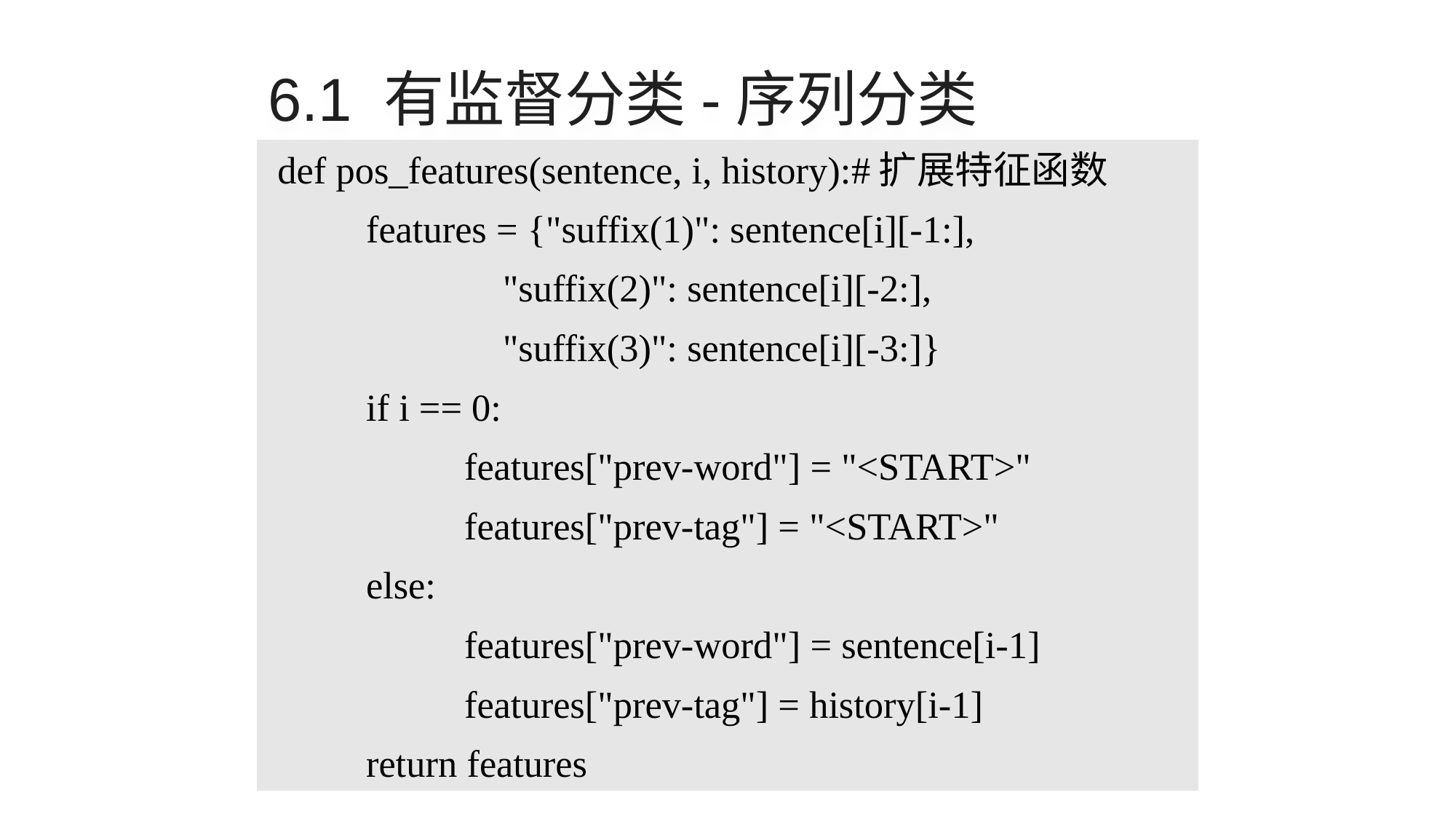

# 6.1 有监督分类-序列分类
 def pos_features(sentence, i, history):#扩展特征函数
	features = {"suffix(1)": sentence[i][-1:],
		    "suffix(2)": sentence[i][-2:],
		    "suffix(3)": sentence[i][-3:]}
	if i == 0:
		features["prev-word"] = "<START>"
		features["prev-tag"] = "<START>"
	else:
		features["prev-word"] = sentence[i-1]
		features["prev-tag"] = history[i-1]
	return features